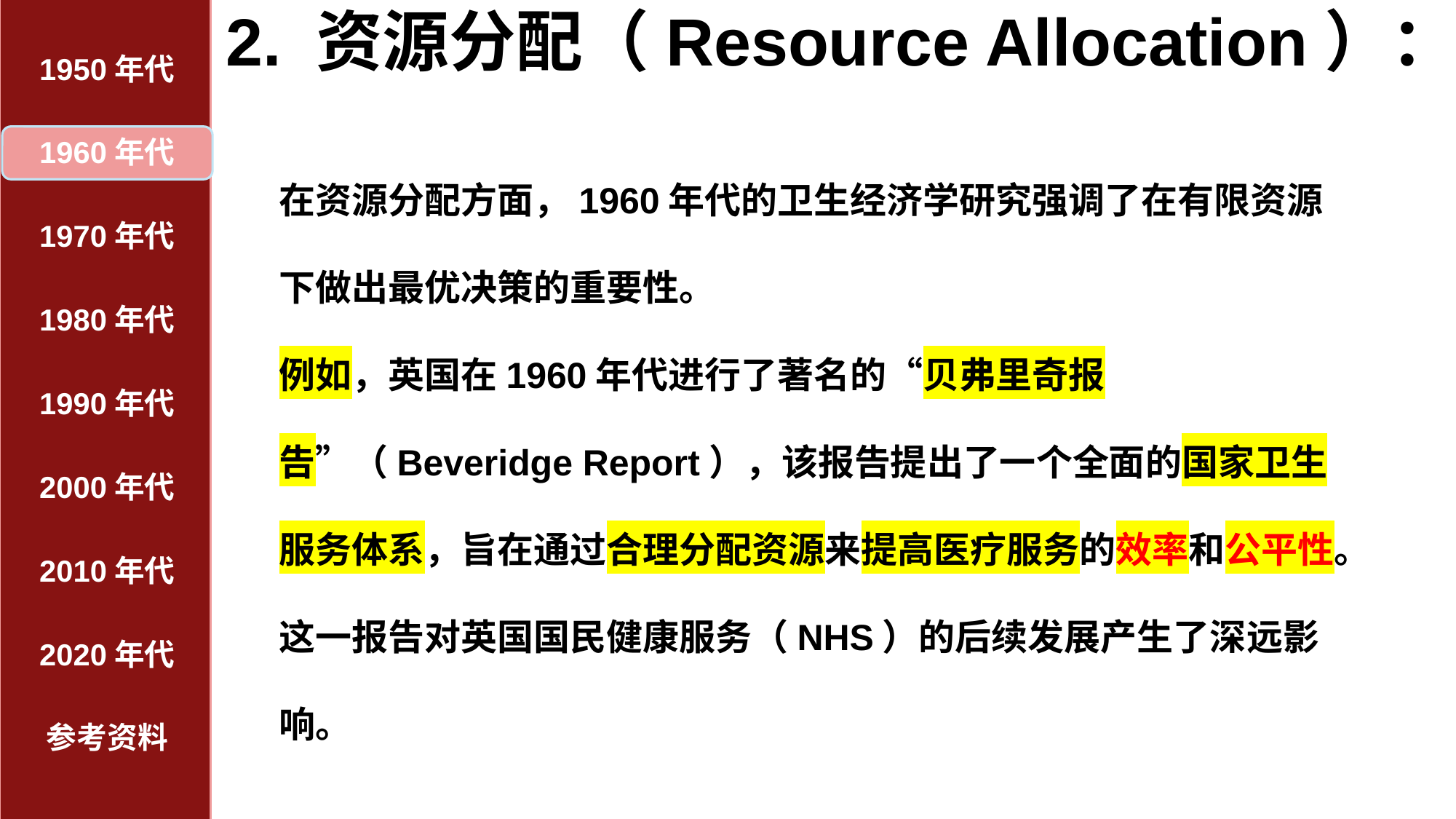

# 2. 资源分配（Resource Allocation）：

1950年代

1960年代
在资源分配方面，1960年代的卫生经济学研究强调了在有限资源下做出最优决策的重要性。
例如，英国在1960年代进行了著名的“贝弗里奇报告”（Beveridge Report），该报告提出了一个全面的国家卫生服务体系，旨在通过合理分配资源来提高医疗服务的效率和公平性。
这一报告对英国国民健康服务（NHS）的后续发展产生了深远影响。
1970年代
1980年代

1990年代

2000年代
2010年代
2020年代
参考资料